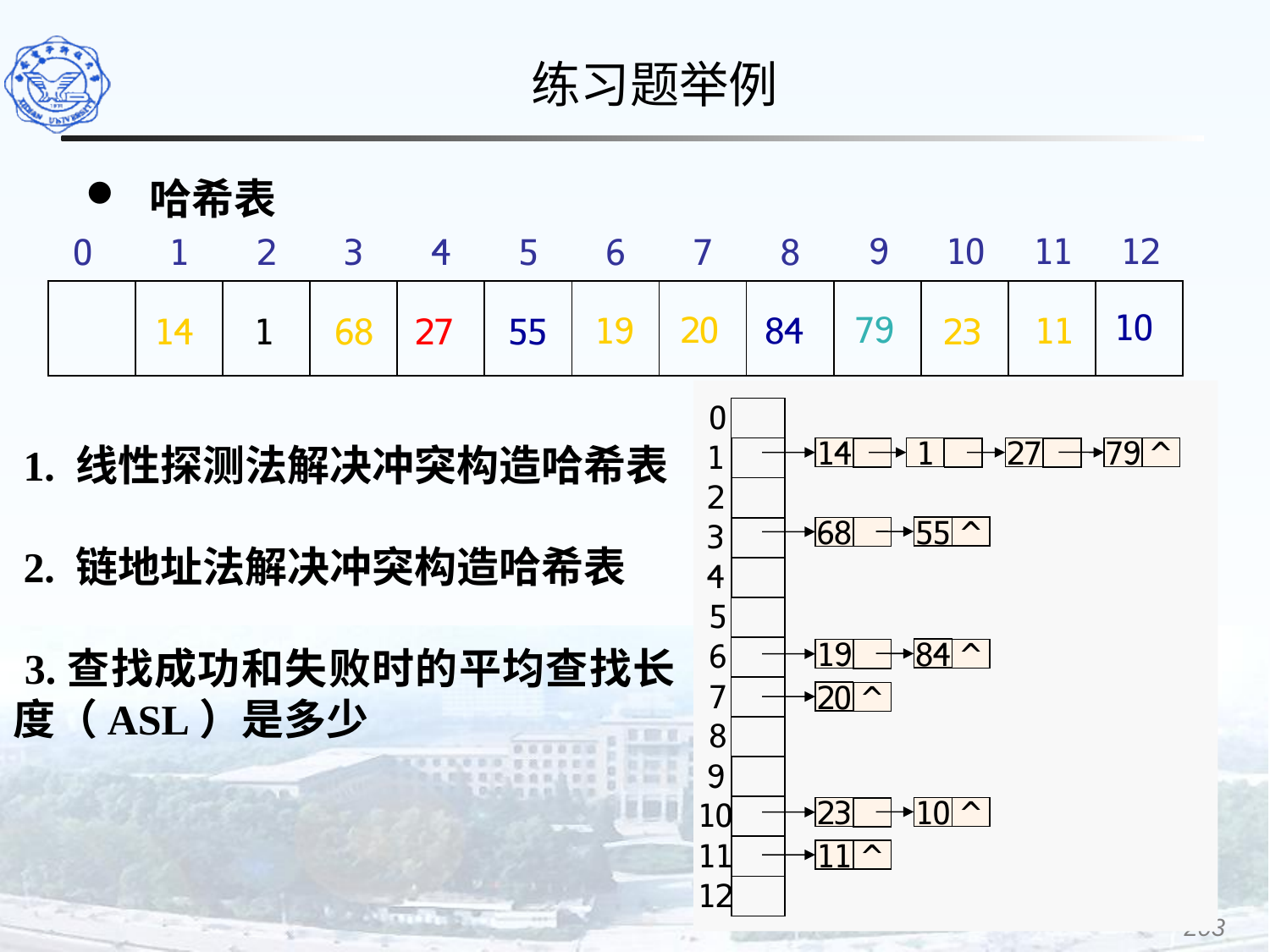

练习题举例
哈希表
9
10
11
12
0
1
2
3
4
5
6
7
8

10
20
79
19
84

11

14
1
68
27
55
23

0

1

2

3

4

5

6

7

8

9

10

11

12
79
14
1
27
^

55
^
68

84
^
19

20
^

10
^
23

11
^

 1. 线性探测法解决冲突构造哈希表

 2. 链地址法解决冲突构造哈希表

 3.查找成功和失败时的平均查找长度（ASL）是多少
203